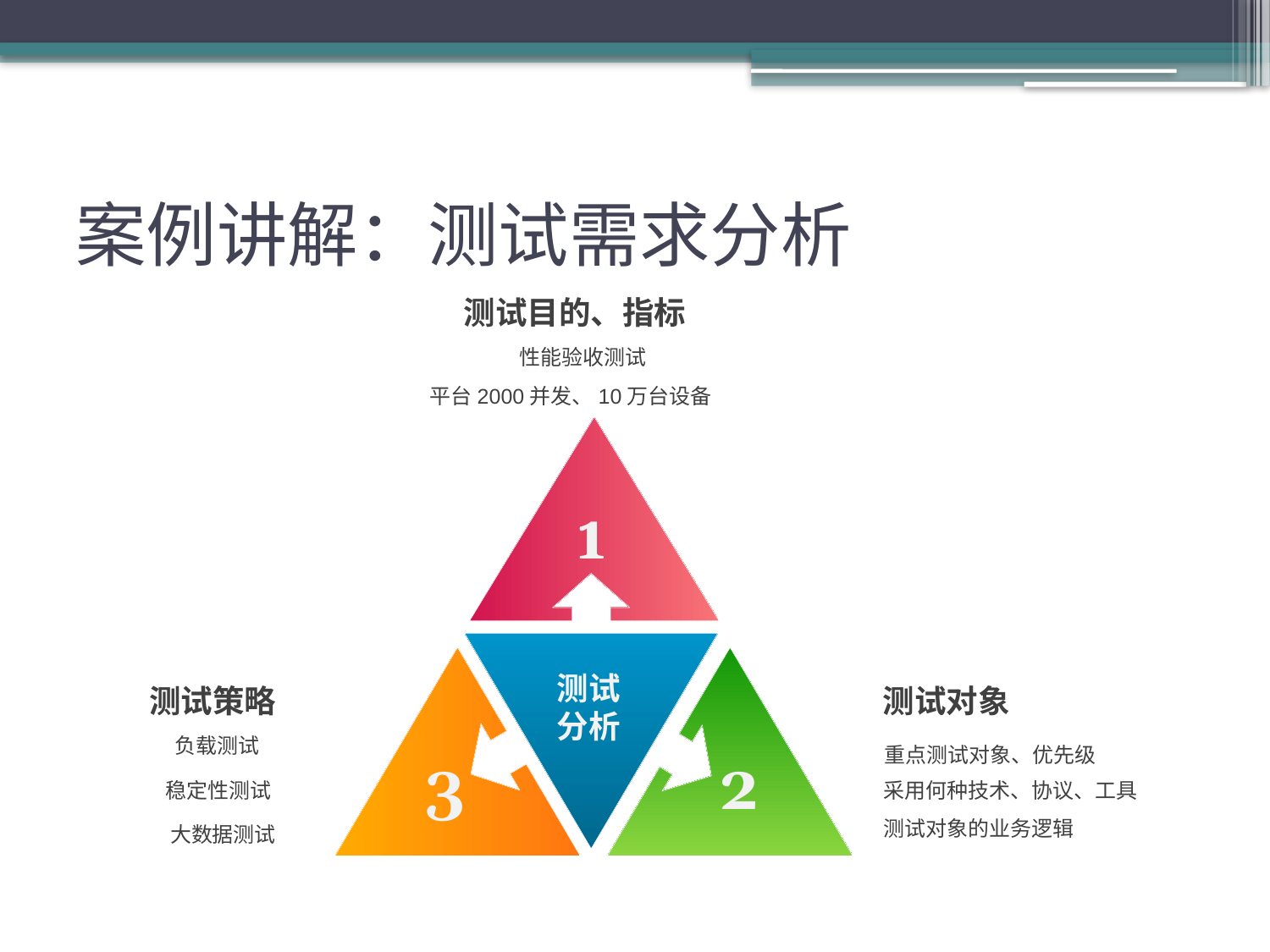

# 案例讲解：测试需求分析
测试目的、指标
性能验收测试
平台2000并发、10万台设备

1

测试分析
测试策略
测试对象
负载测试
重点测试对象、优先级
3
2
稳定性测试
采用何种技术、协议、工具
测试对象的业务逻辑
大数据测试